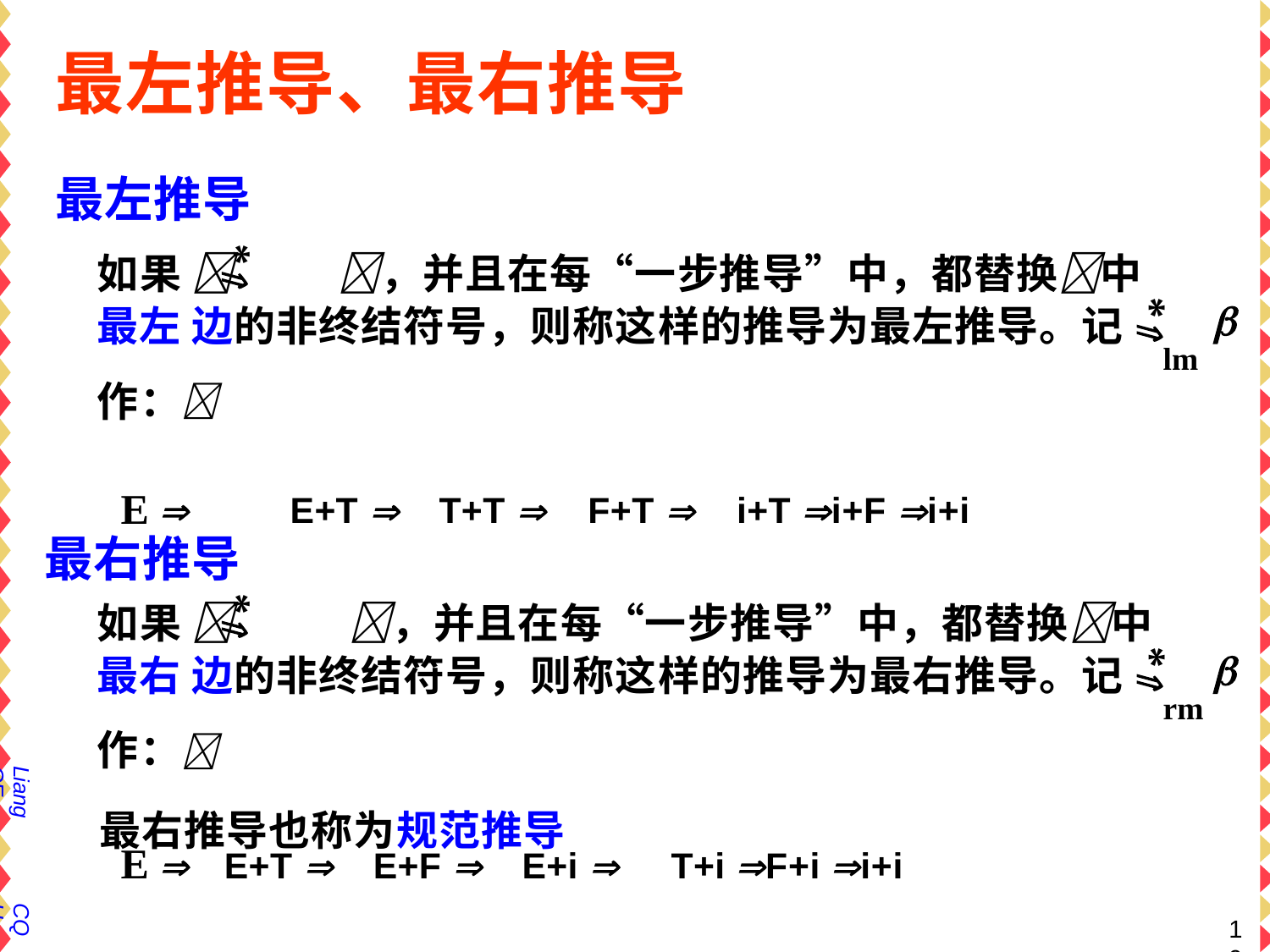

# 最左推导、最右推导
最左推导
如果 α	β，并且在每“一步推导”中，都替换α中最左 边的非终结符号，则称这样的推导为最左推导。记作：α
E ⇒	E+T ⇒	T+T ⇒	F+T ⇒	i+T ⇒i+F ⇒i+i
*⇑
*⇑
β
lm
最右推导
如果 α	β，并且在每“一步推导”中，都替换α中最右 边的非终结符号，则称这样的推导为最右推导。记作：α
最右推导也称为规范推导
*⇑
*⇑
β
rm
Liang GE
E ⇒	E+T ⇒	E+F ⇒	E+i ⇒	T+i ⇒F+i ⇒i+i
CQU
19